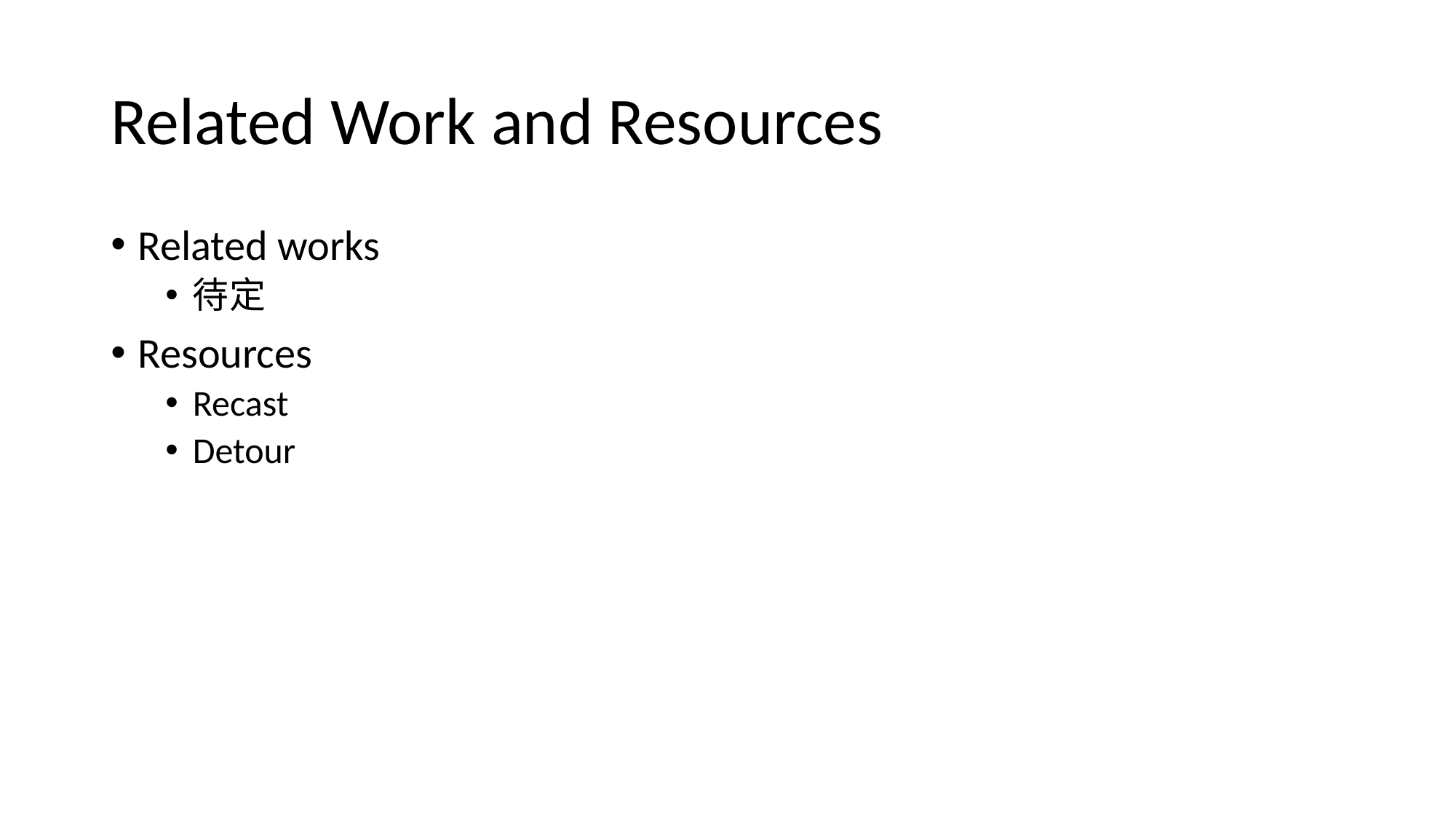

# Related Work and Resources
Related works
待定
Resources
Recast
Detour